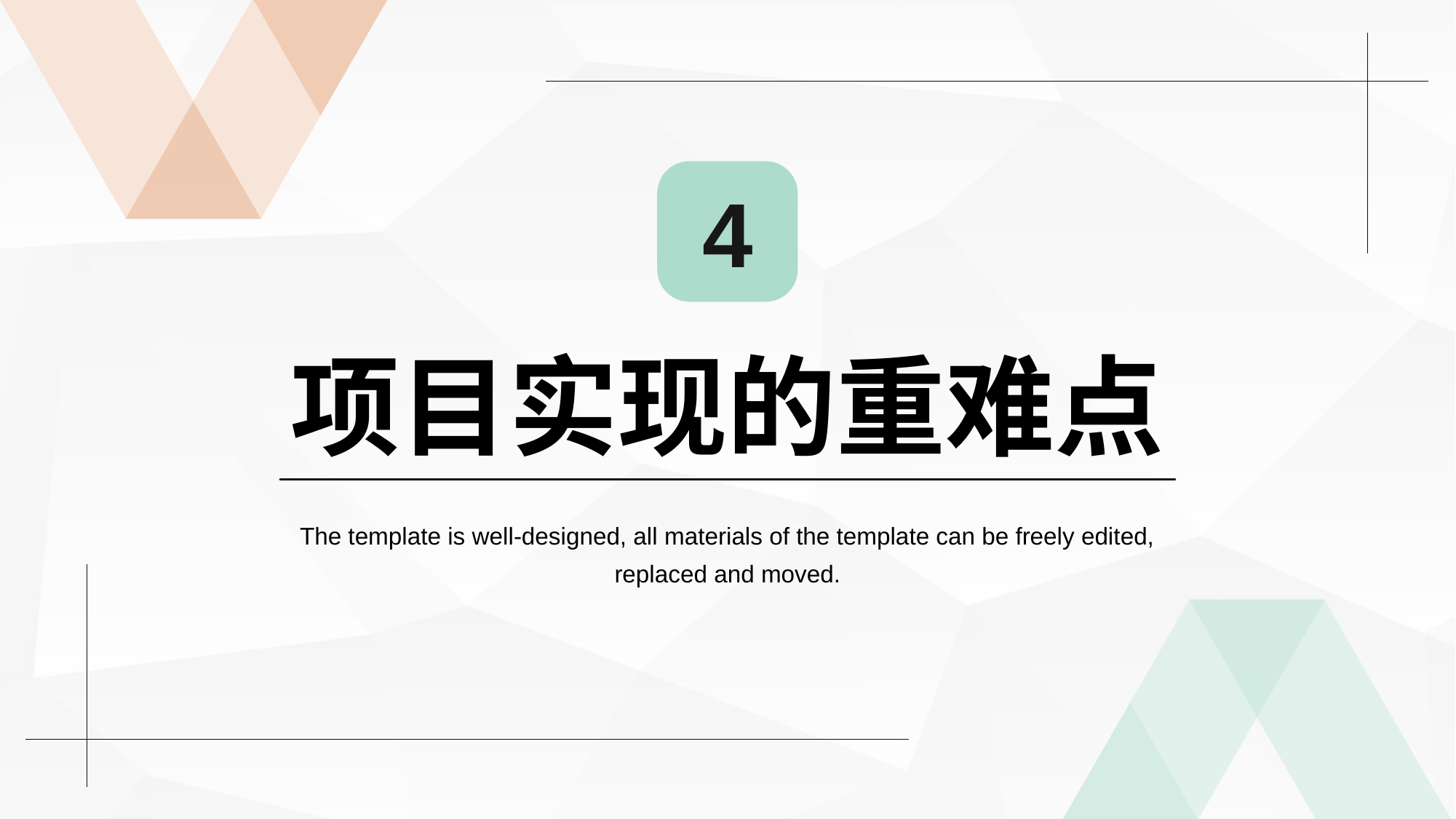

4
项目实现的重难点
The template is well-designed, all materials of the template can be freely edited, replaced and moved.